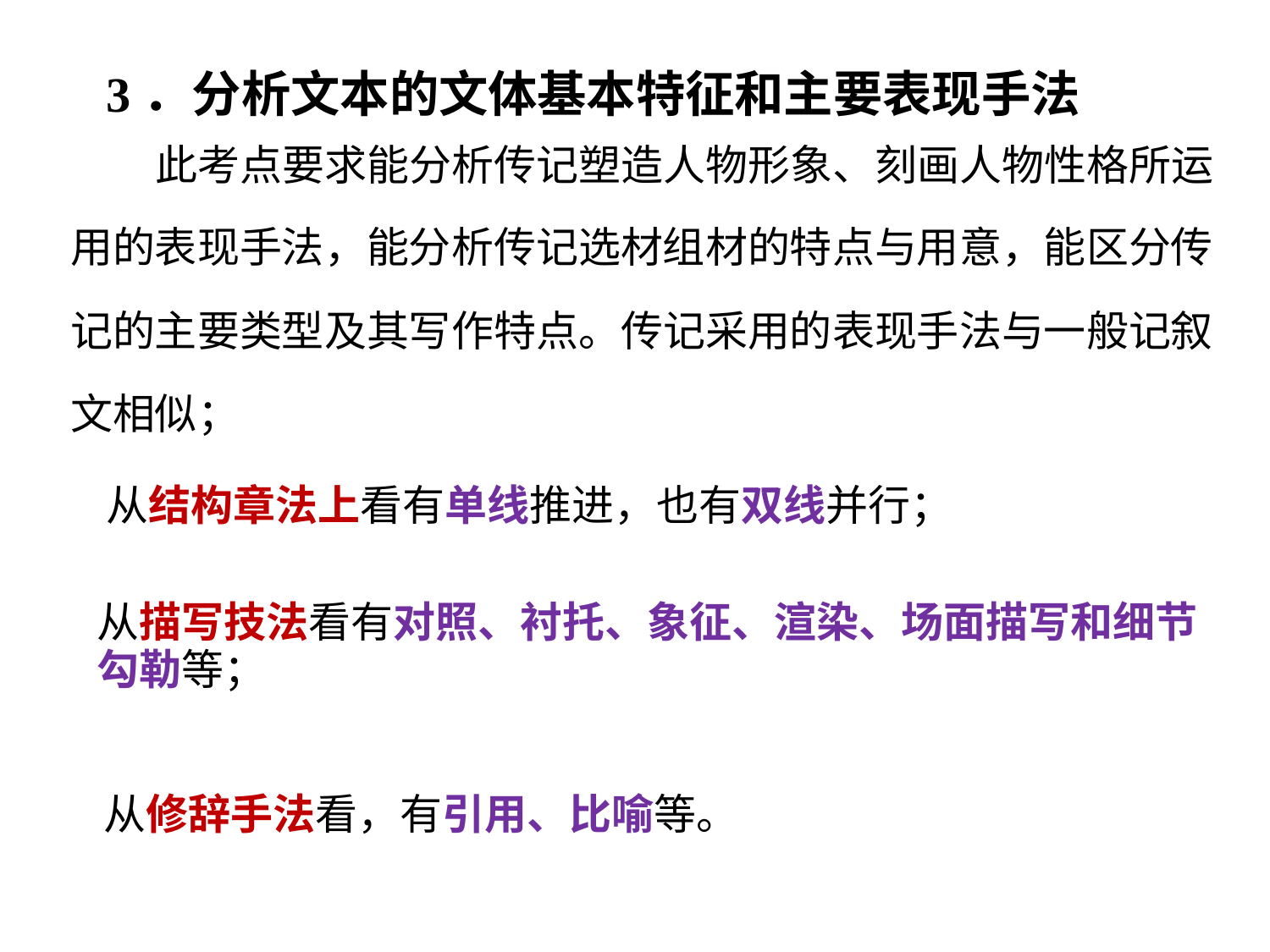

3．分析文本的文体基本特征和主要表现手法
	此考点要求能分析传记塑造人物形象、刻画人物性格所运

用的表现手法，能分析传记选材组材的特点与用意，能区分传

记的主要类型及其写作特点。传记采用的表现手法与一般记叙

文相似；
从结构章法上看有单线推进，也有双线并行；
从描写技法看有对照、衬托、象征、渲染、场面描写和细节勾勒等；
从修辞手法看，有引用、比喻等。